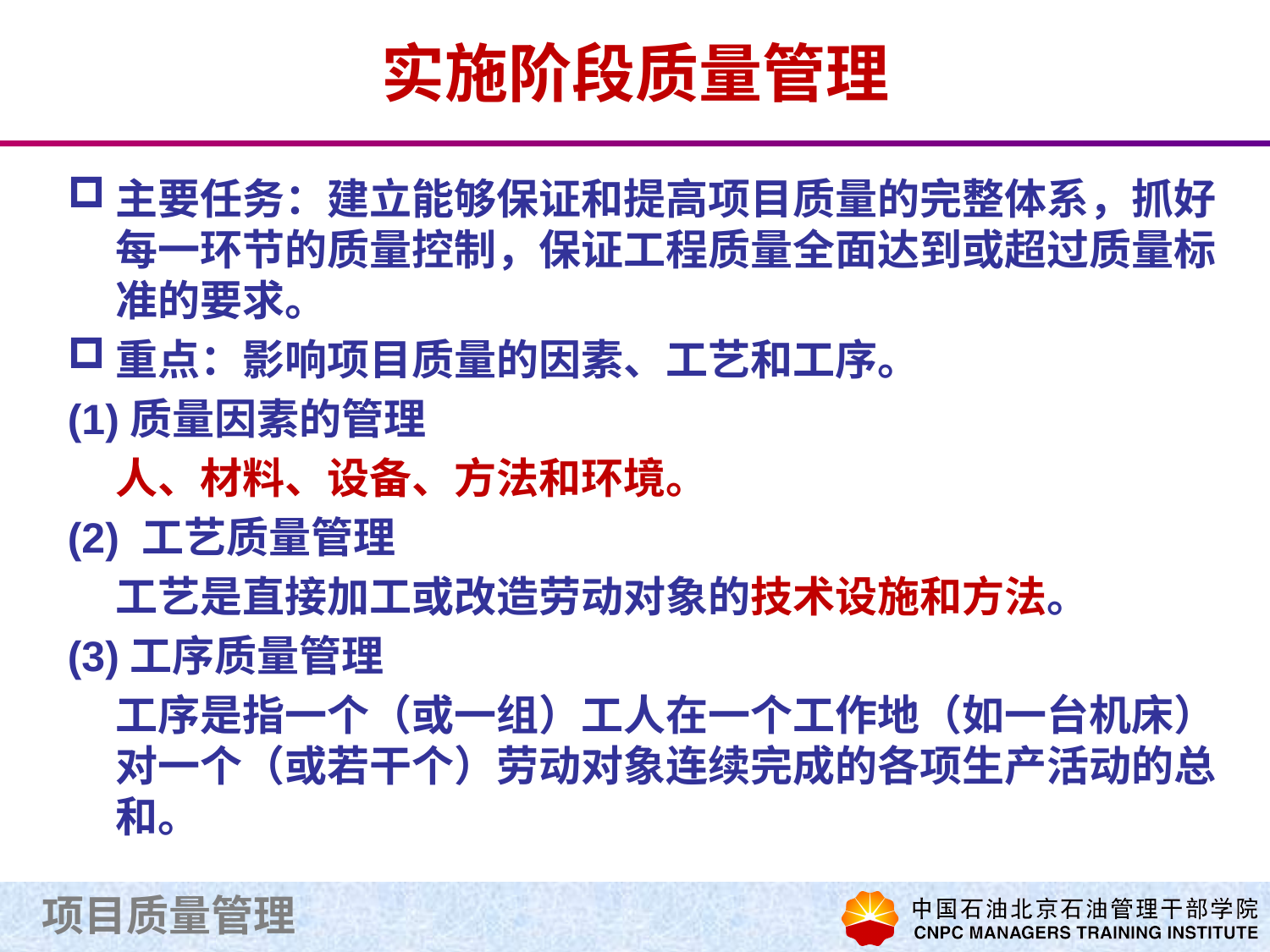

# 实施阶段质量管理
主要任务：建立能够保证和提高项目质量的完整体系，抓好每一环节的质量控制，保证工程质量全面达到或超过质量标准的要求。
重点：影响项目质量的因素、工艺和工序。
(1)质量因素的管理
	人、材料、设备、方法和环境。
(2) 工艺质量管理
	工艺是直接加工或改造劳动对象的技术设施和方法。
(3)工序质量管理
	工序是指一个（或一组）工人在一个工作地（如一台机床）对一个（或若干个）劳动对象连续完成的各项生产活动的总和。